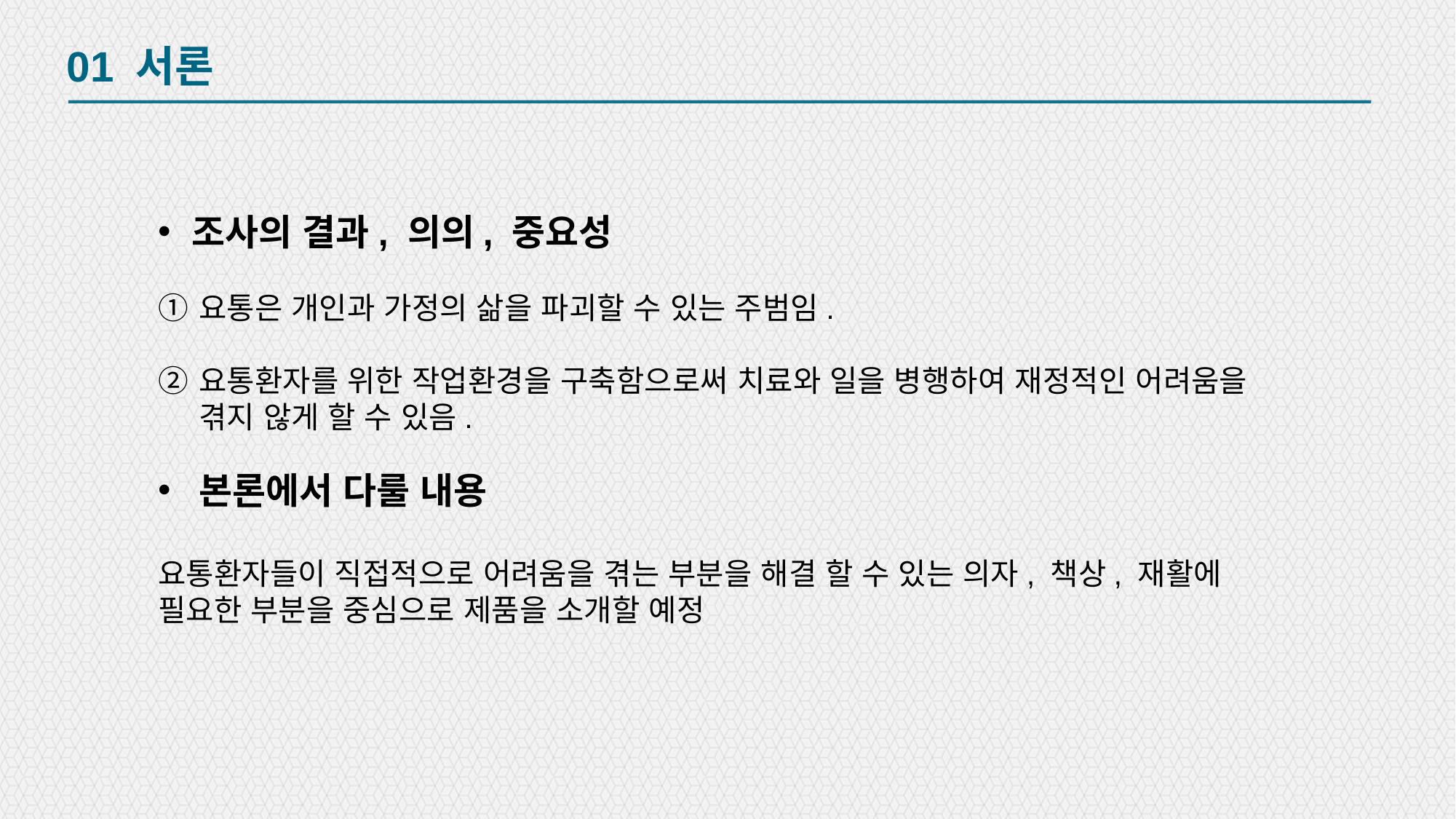

01 서론

조사의 결과, 의의, 중요성

요통은 개인과 가정의 삶을 파괴할 수 있는 주범임.

요통환자를 위한 작업환경을 구축함으로써 치료와 일을 병행하여 재정적인 어려움을 겪지 않게 할 수 있음.

본론에서 다룰 내용

요통환자들이 직접적으로 어려움을 겪는 부분을 해결 할 수 있는 의자, 책상, 재활에 필요한 부분을 중심으로 제품을 소개할 예정